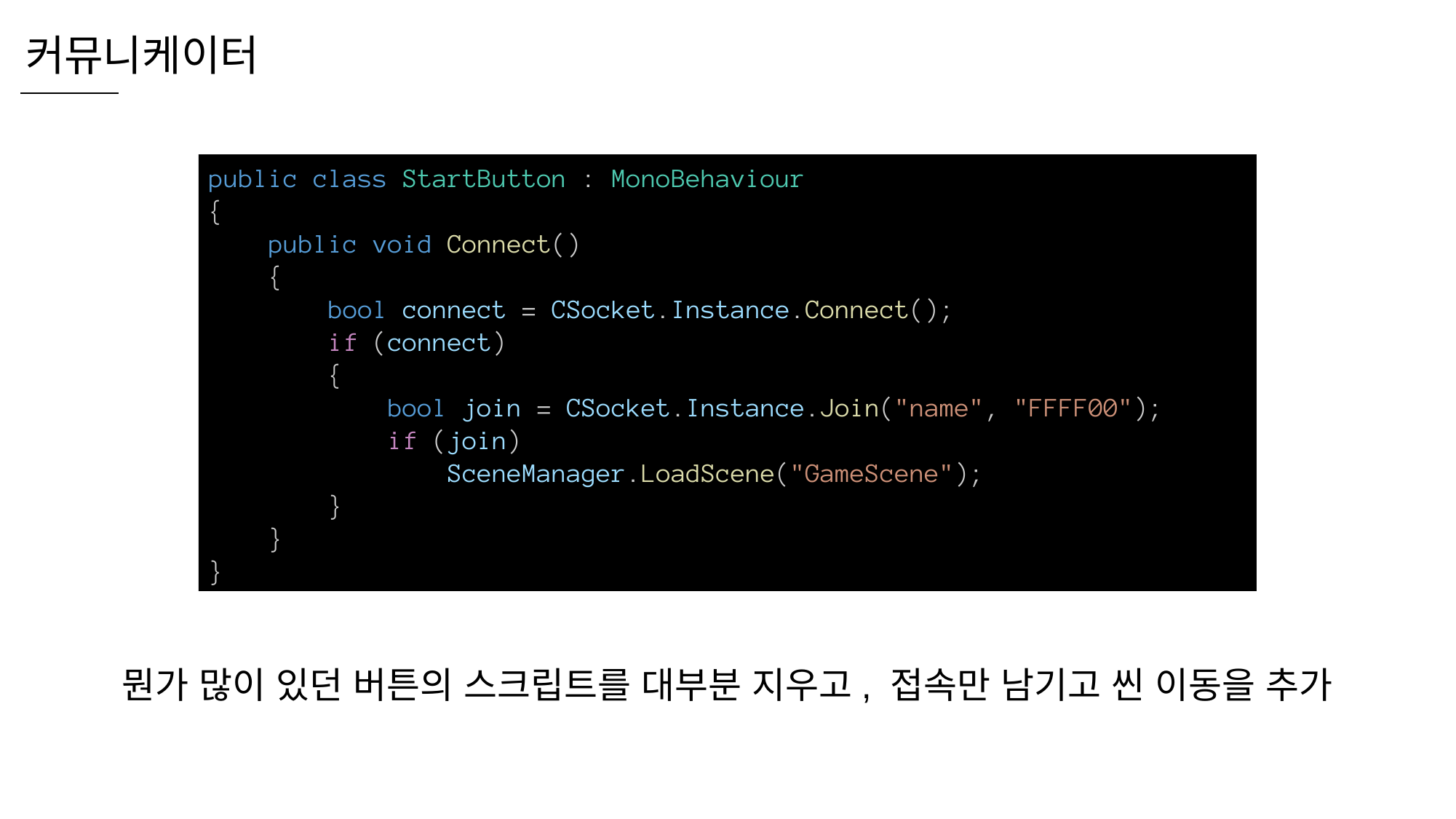

커뮤니케이터
public class StartButton : MonoBehaviour
{
    public void Connect()
    {
        bool connect = CSocket.Instance.Connect();
        if (connect)
        {
            bool join = CSocket.Instance.Join("name", "FFFF00");
            if (join)
                SceneManager.LoadScene("GameScene");
        }
    }
}
뭔가 많이 있던 버튼의 스크립트를 대부분 지우고, 접속만 남기고 씬 이동을 추가